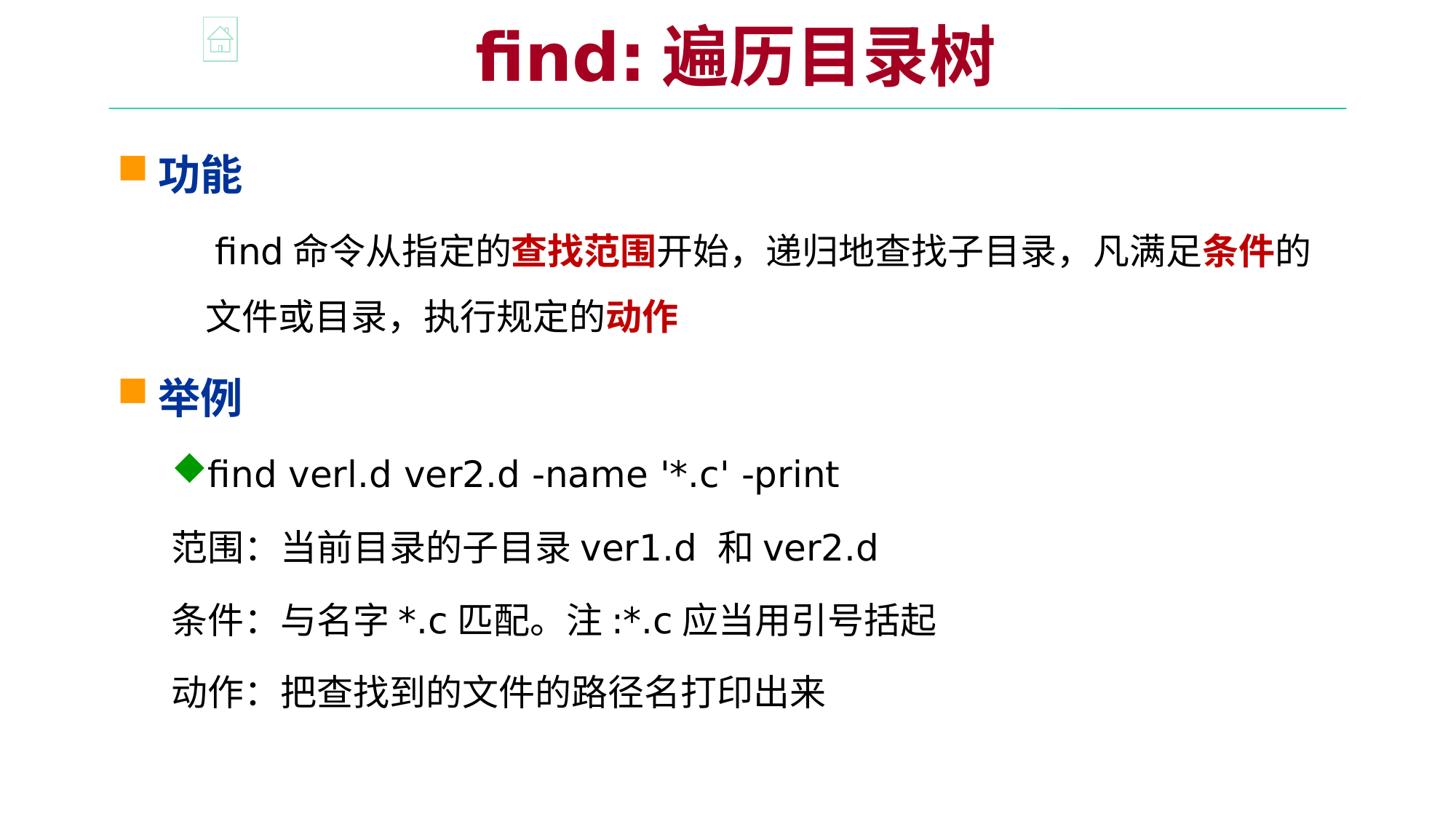

find:遍历目录树

功能
  find命令从指定的查找范围开始，递归地查找子目录，凡满足条件的文件或目录，执行规定的动作
举例
find verl.d ver2.d -name '*.c' -print
范围：当前目录的子目录ver1.d 和ver2.d
条件：与名字*.c匹配。注:*.c应当用引号括起
动作：把查找到的文件的路径名打印出来